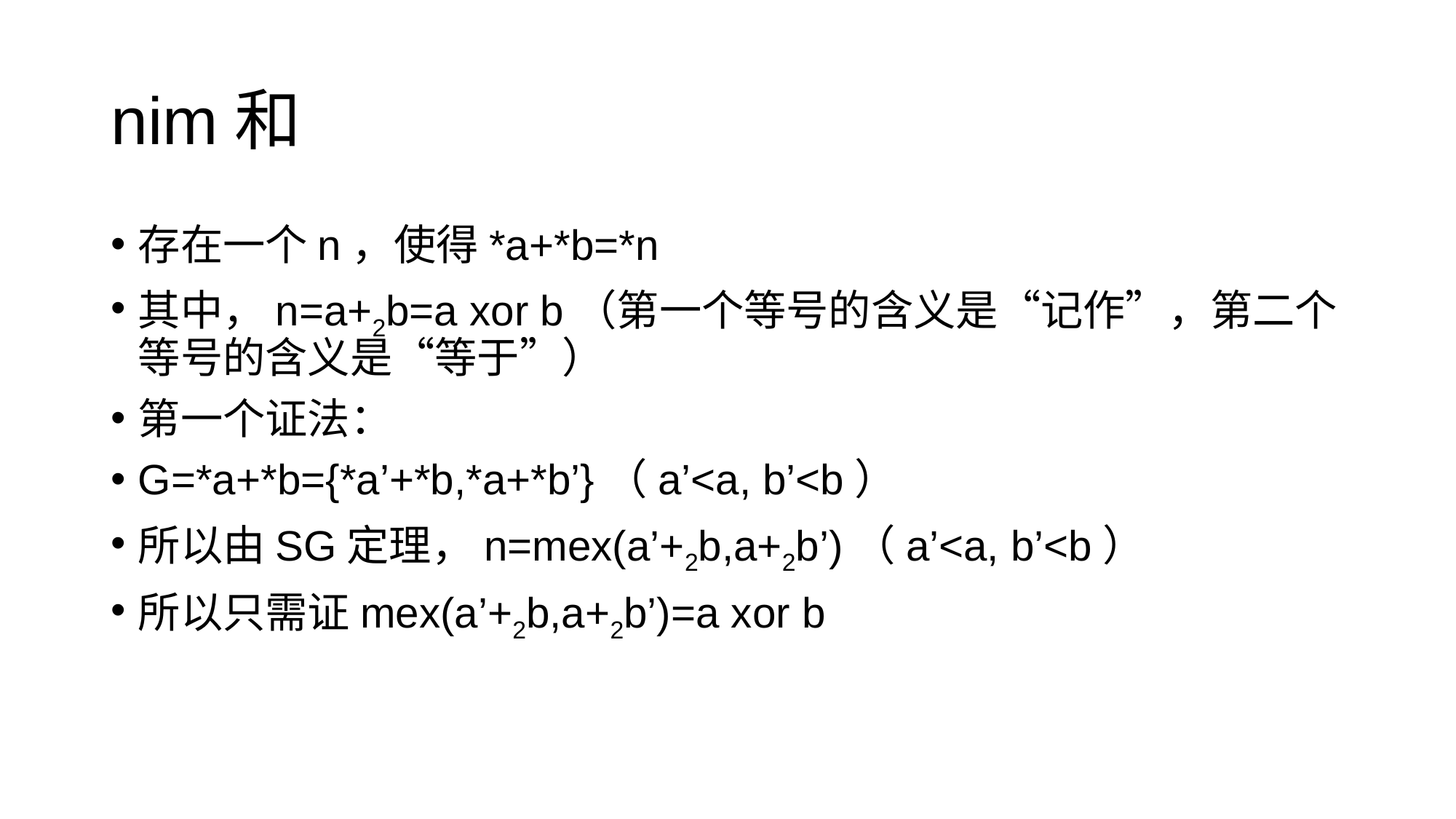

# nim和
存在一个n，使得*a+*b=*n
其中，n=a+2b=a xor b（第一个等号的含义是“记作”，第二个等号的含义是“等于”）
第一个证法：
G=*a+*b={*a’+*b,*a+*b’}（a’<a, b’<b）
所以由SG定理，n=mex(a’+2b,a+2b’)（a’<a, b’<b）
所以只需证mex(a’+2b,a+2b’)=a xor b